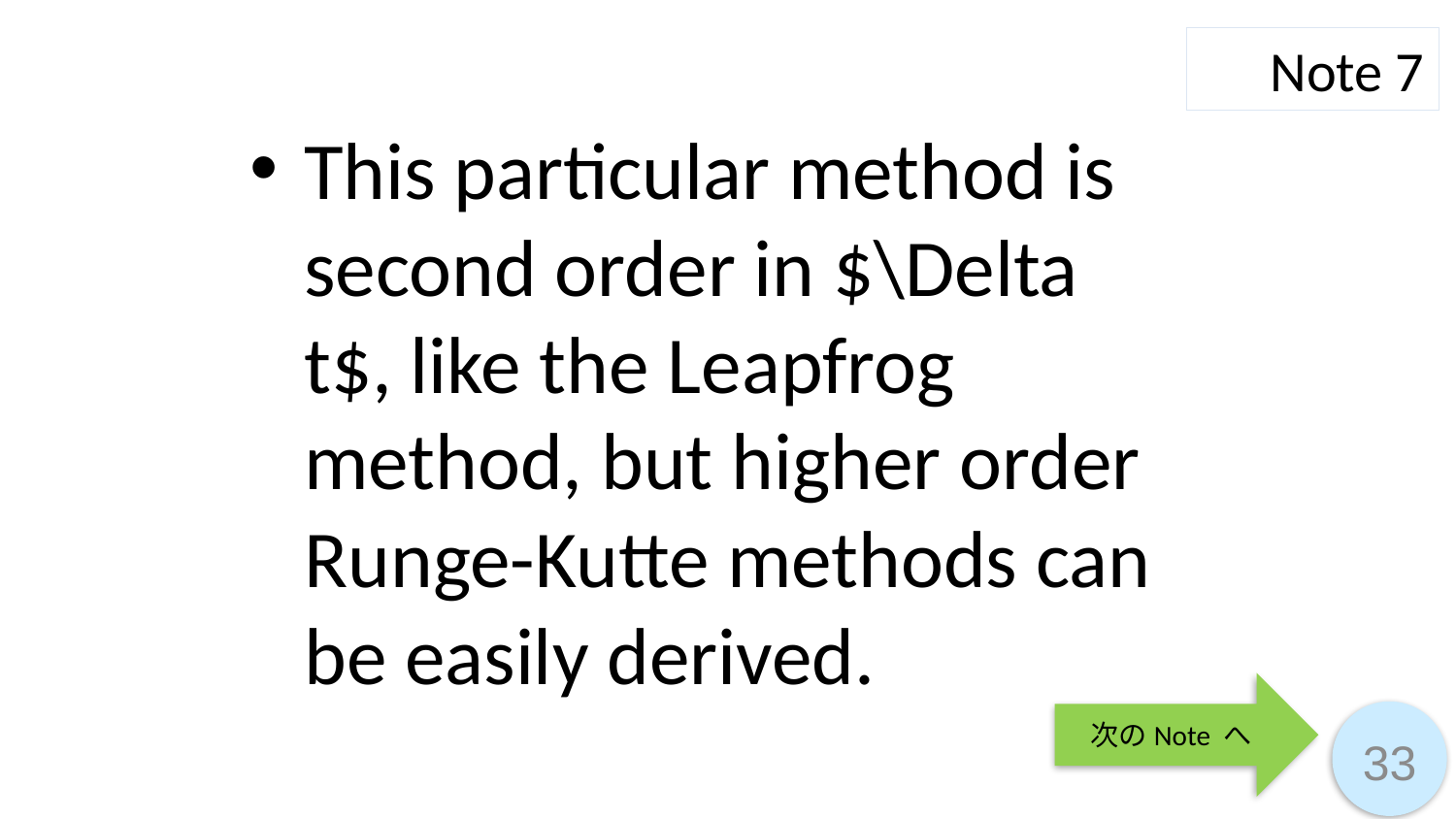

Note 7
This particular method is second order in $\Delta t$, like the Leapfrog method, but higher order Runge-Kutte methods can be easily derived.
次のNote へ
33